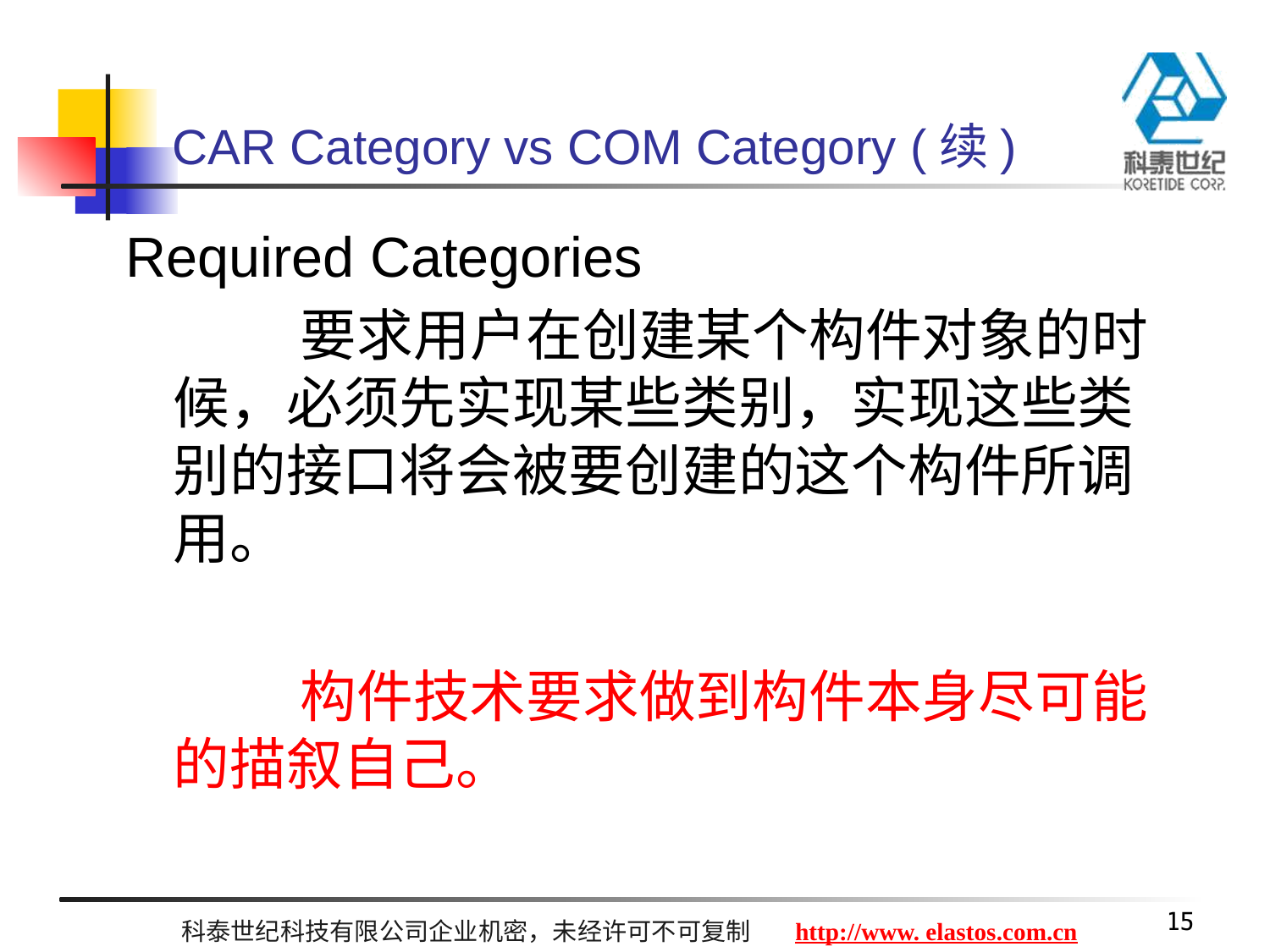

# CAR Category vs COM Category (续)
Required Categories
		要求用户在创建某个构件对象的时候，必须先实现某些类别，实现这些类别的接口将会被要创建的这个构件所调用。

		构件技术要求做到构件本身尽可能的描叙自己。
15